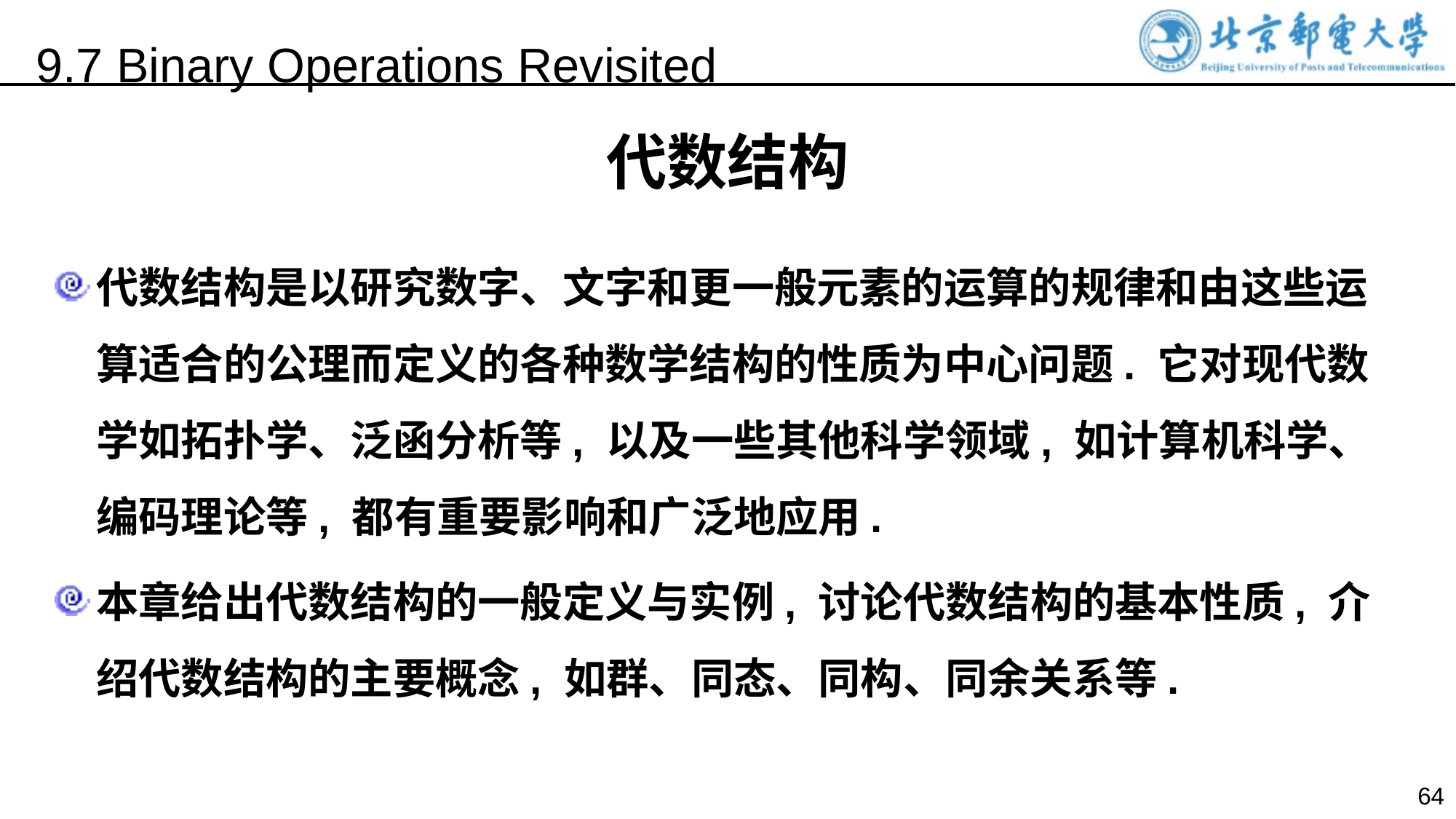

9.7 Binary Operations Revisited

代数结构
代数结构是以研究数字、文字和更一般元素的运算的规律和由这些运算适合的公理而定义的各种数学结构的性质为中心问题. 它对现代数学如拓扑学、泛函分析等, 以及一些其他科学领域, 如计算机科学、编码理论等, 都有重要影响和广泛地应用.
本章给出代数结构的一般定义与实例, 讨论代数结构的基本性质, 介绍代数结构的主要概念, 如群、同态、同构、同余关系等.